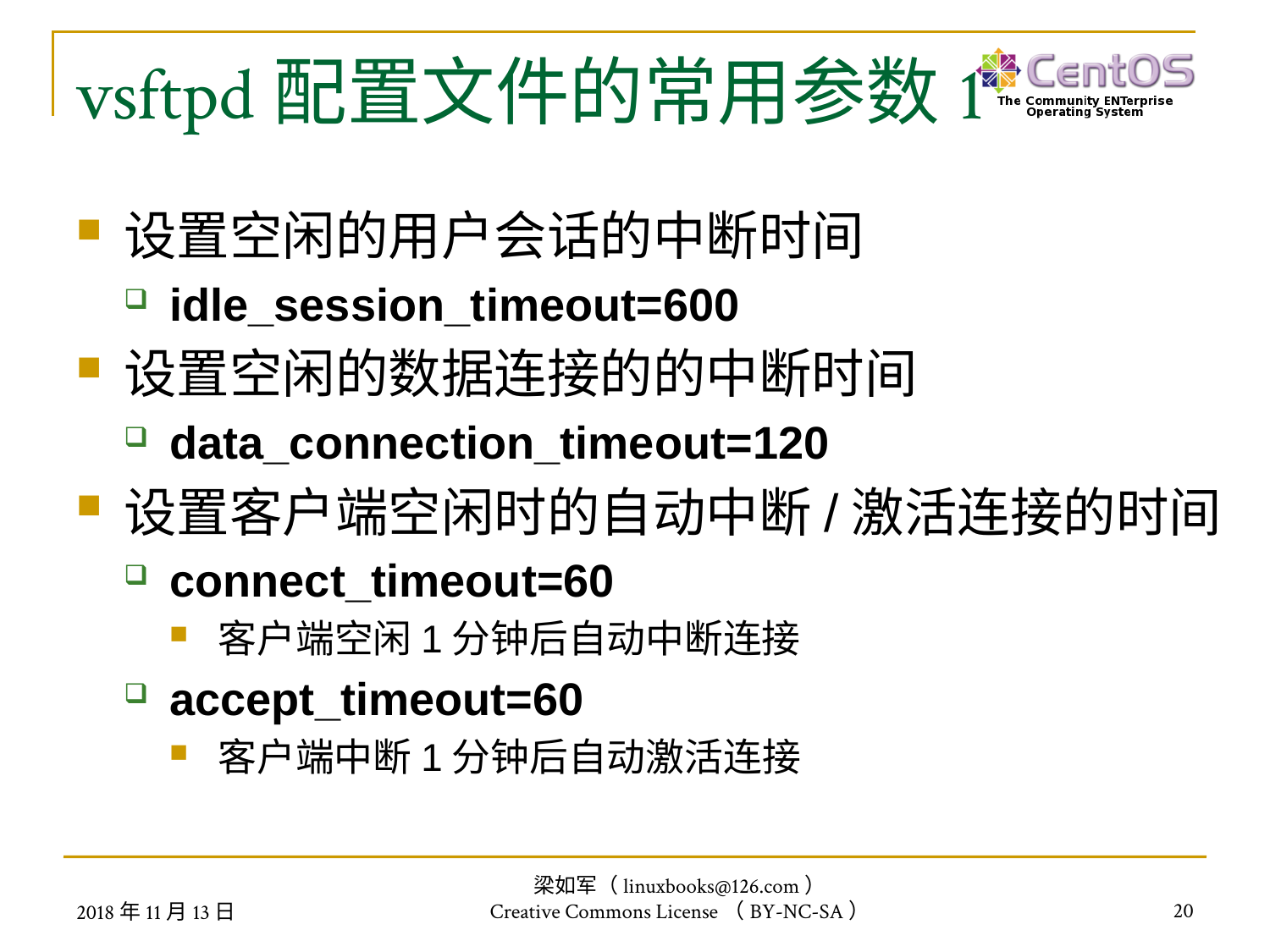

# vsftpd配置文件的常用参数1
设置空闲的用户会话的中断时间
idle_session_timeout=600
设置空闲的数据连接的的中断时间
data_connection_timeout=120
设置客户端空闲时的自动中断/激活连接的时间
connect_timeout=60
客户端空闲1分钟后自动中断连接
accept_timeout=60
客户端中断1分钟后自动激活连接
梁如军（linuxbooks@126.com）
Creative Commons License（BY-NC-SA）
2018年11月13日
20